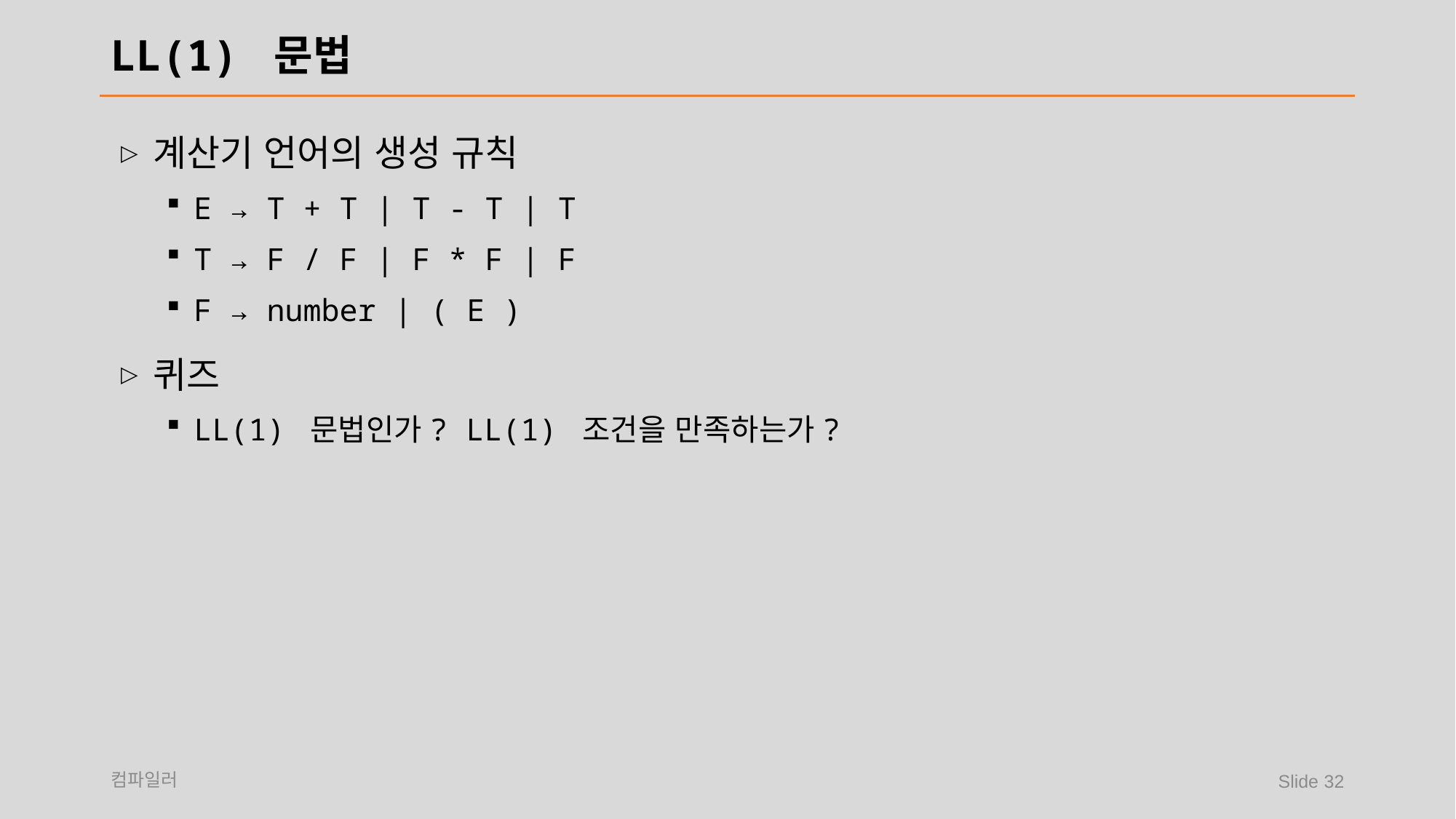

# LL(1) 문법
계산기 언어의 생성 규칙
E → T + T | T - T | T
T → F / F | F * F | F
F → number | ( E )
퀴즈
LL(1) 문법인가? LL(1) 조건을 만족하는가?

컴파일러
Slide 32